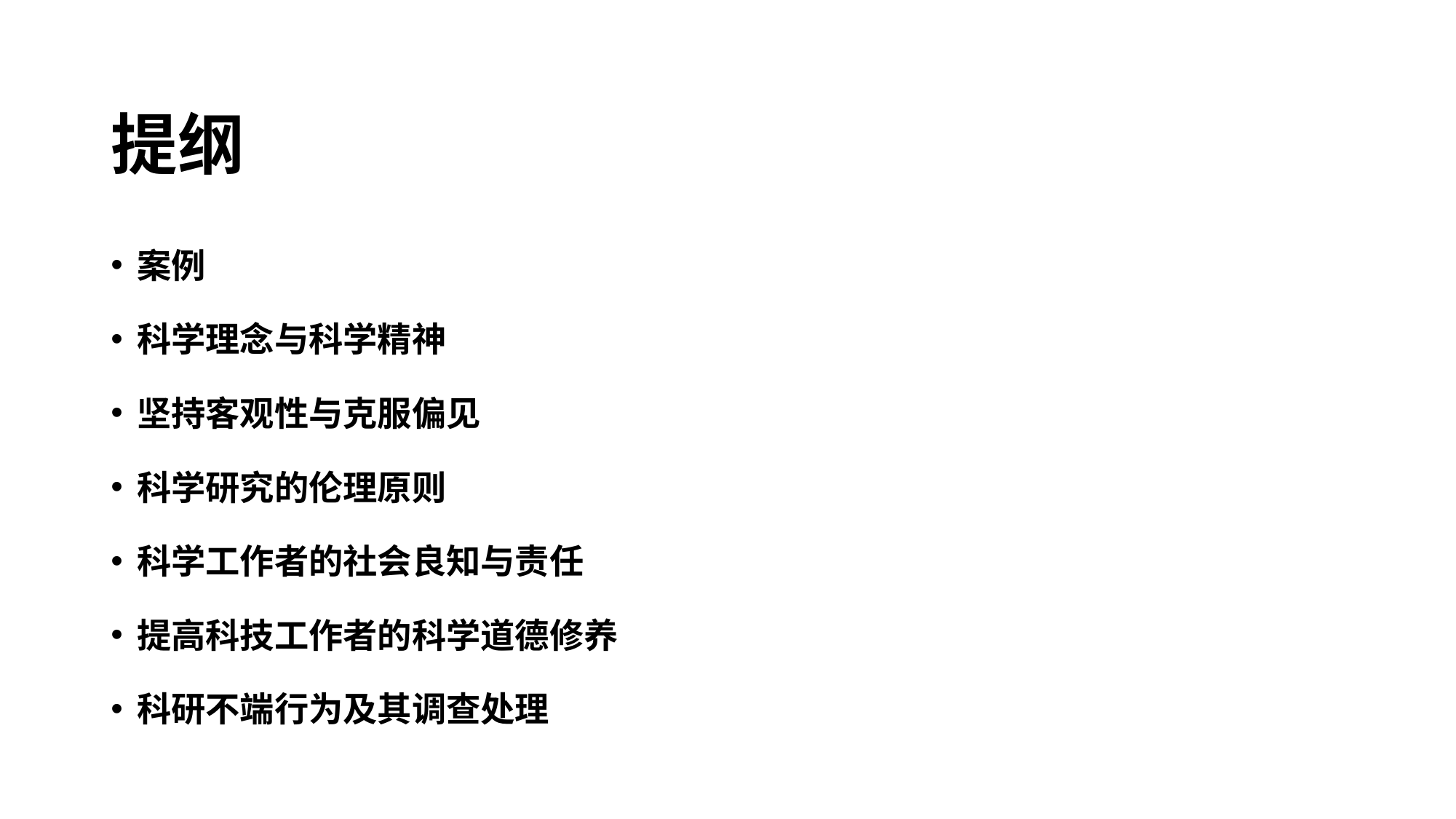

# 提纲
案例
科学理念与科学精神
坚持客观性与克服偏见
科学研究的伦理原则
科学工作者的社会良知与责任
提高科技工作者的科学道德修养
科研不端行为及其调查处理